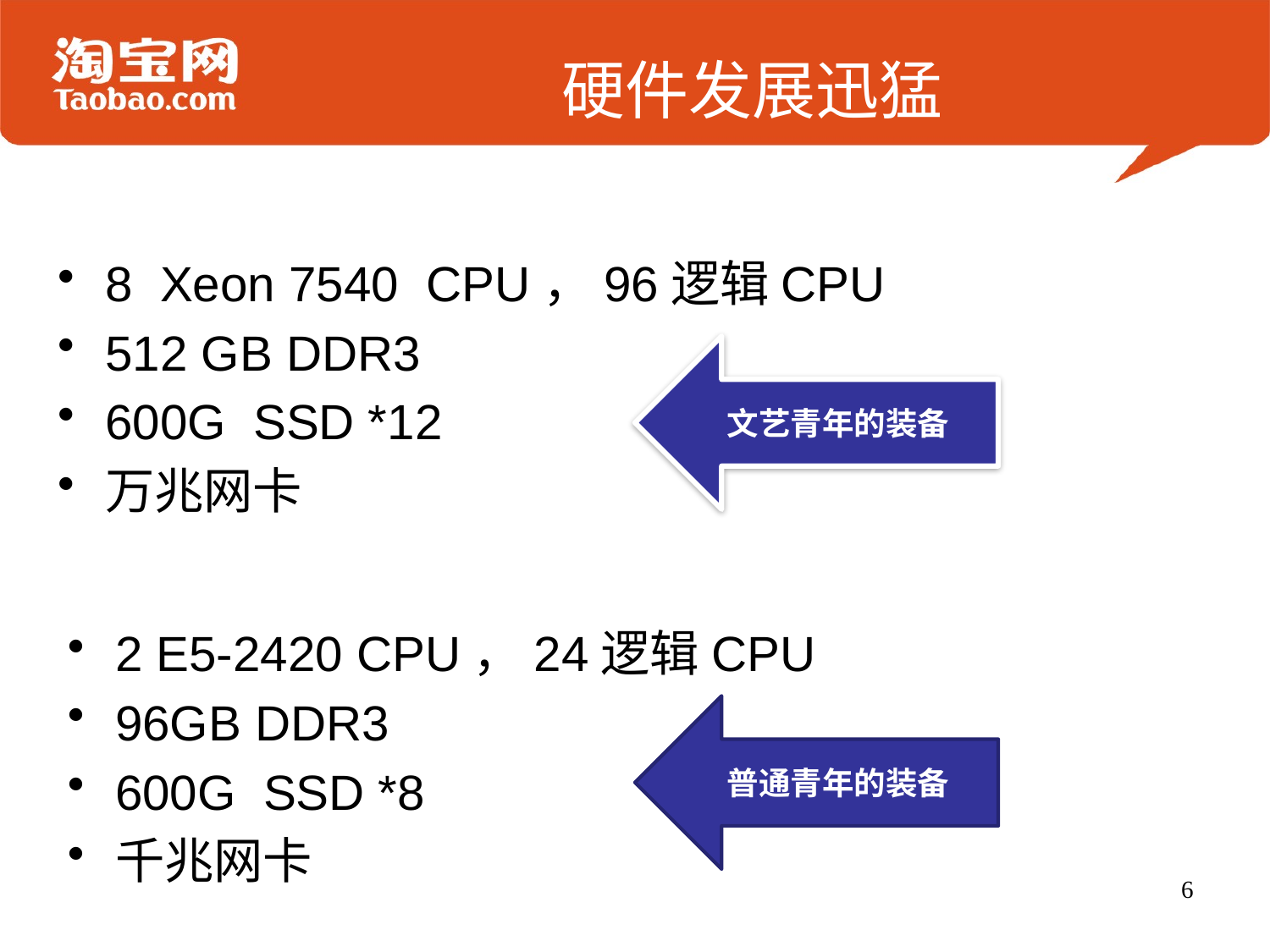

# 硬件发展迅猛
8  Xeon 7540  CPU，96逻辑CPU
512 GB DDR3
600G  SSD *12
万兆网卡

文艺青年的装备
2 E5-2420 CPU，24逻辑CPU
96GB DDR3
600G  SSD *8
千兆网卡

普通青年的装备
6